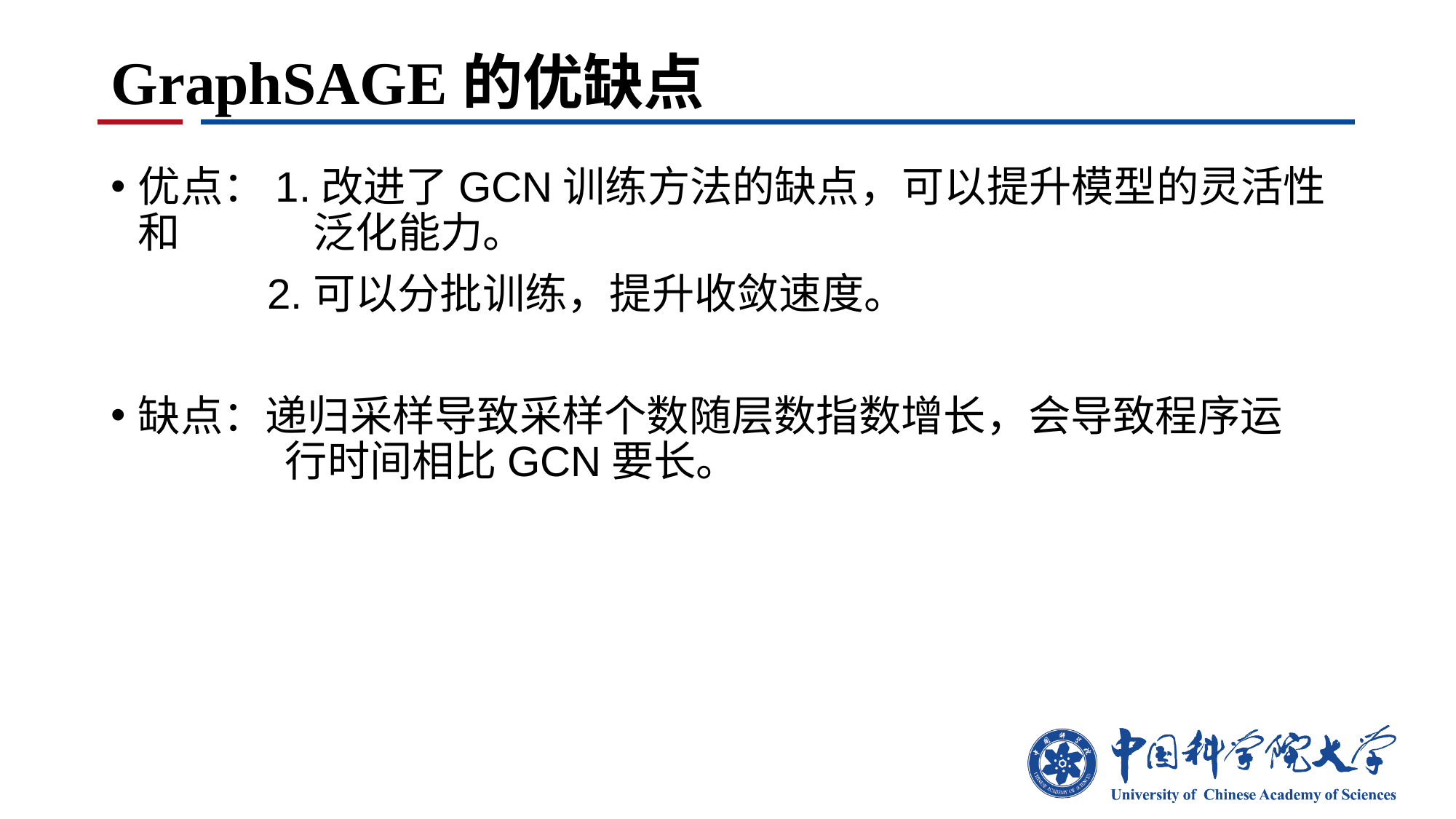

# GraphSAGE的优缺点
优点：1.改进了GCN训练方法的缺点，可以提升模型的灵活性和	       泛化能力。
	    2.可以分批训练，提升收敛速度。

缺点：递归采样导致采样个数随层数指数增长，会导致程序运	       	    行时间相比GCN要长。